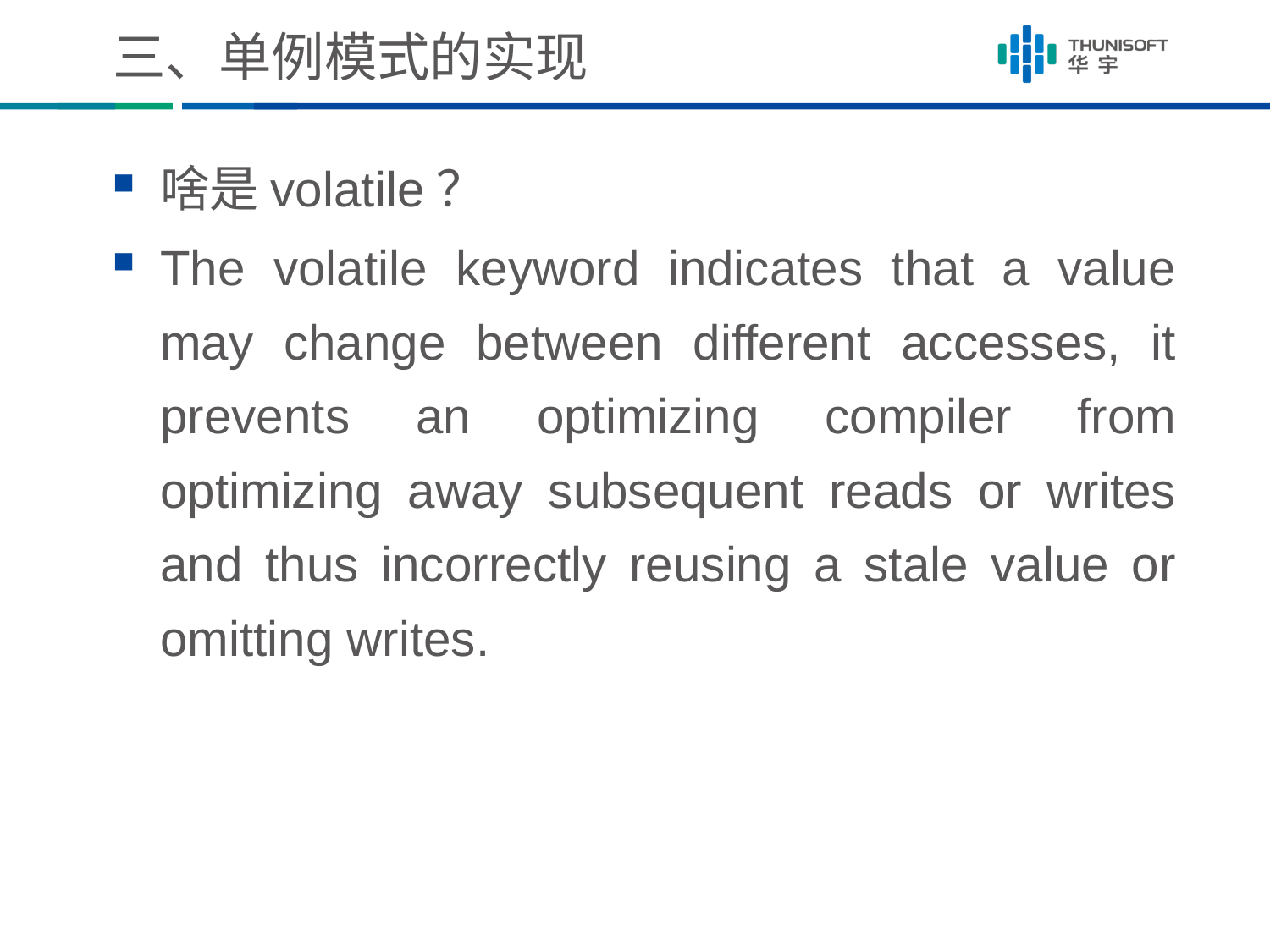

# 三、单例模式的实现
啥是volatile？
The volatile keyword indicates that a value may change between different accesses, it prevents an optimizing compiler from optimizing away subsequent reads or writes and thus incorrectly reusing a stale value or omitting writes.

32